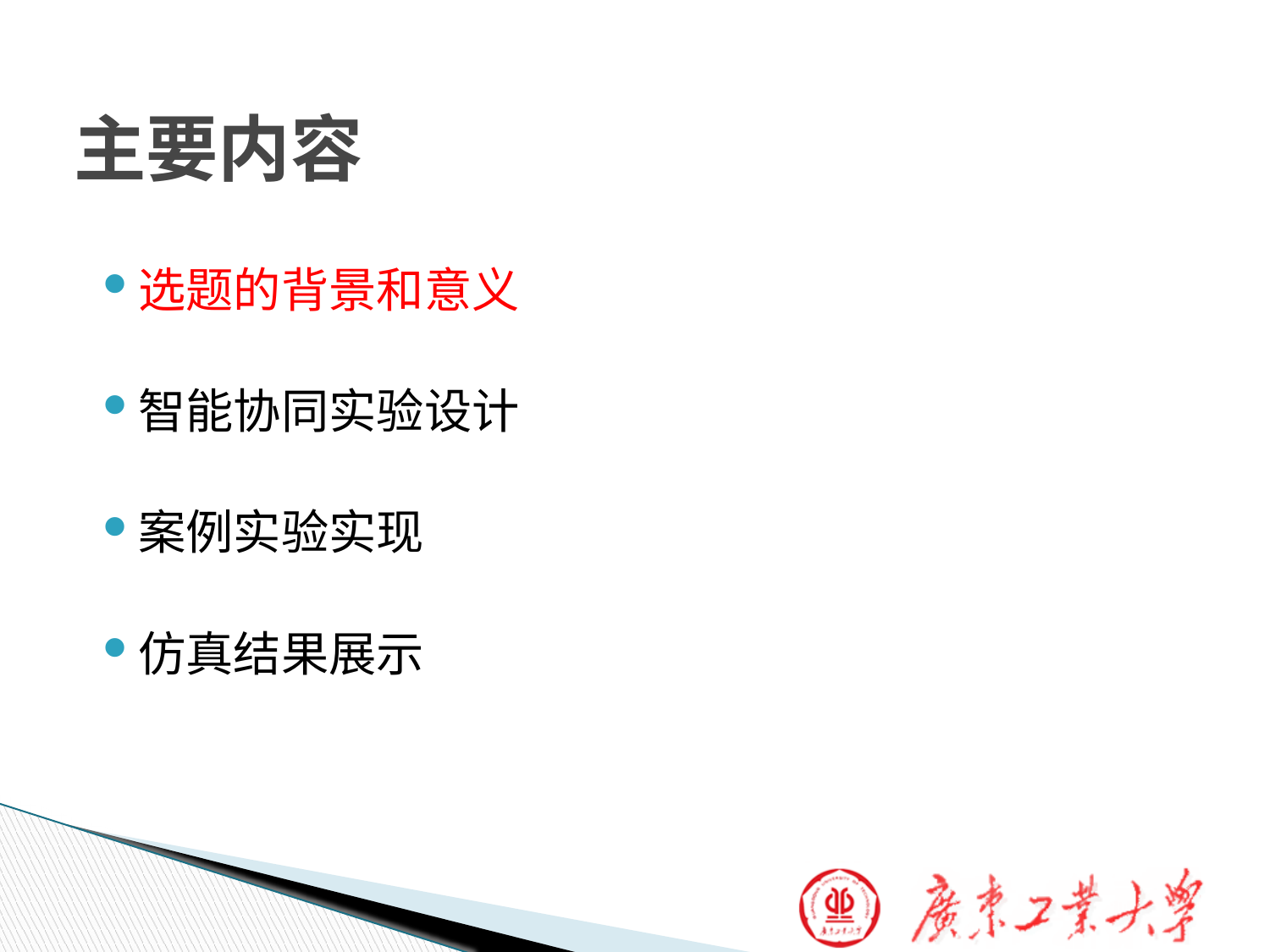

# 主要内容
选题的背景和意义
智能协同实验设计
案例实验实现
仿真结果展示